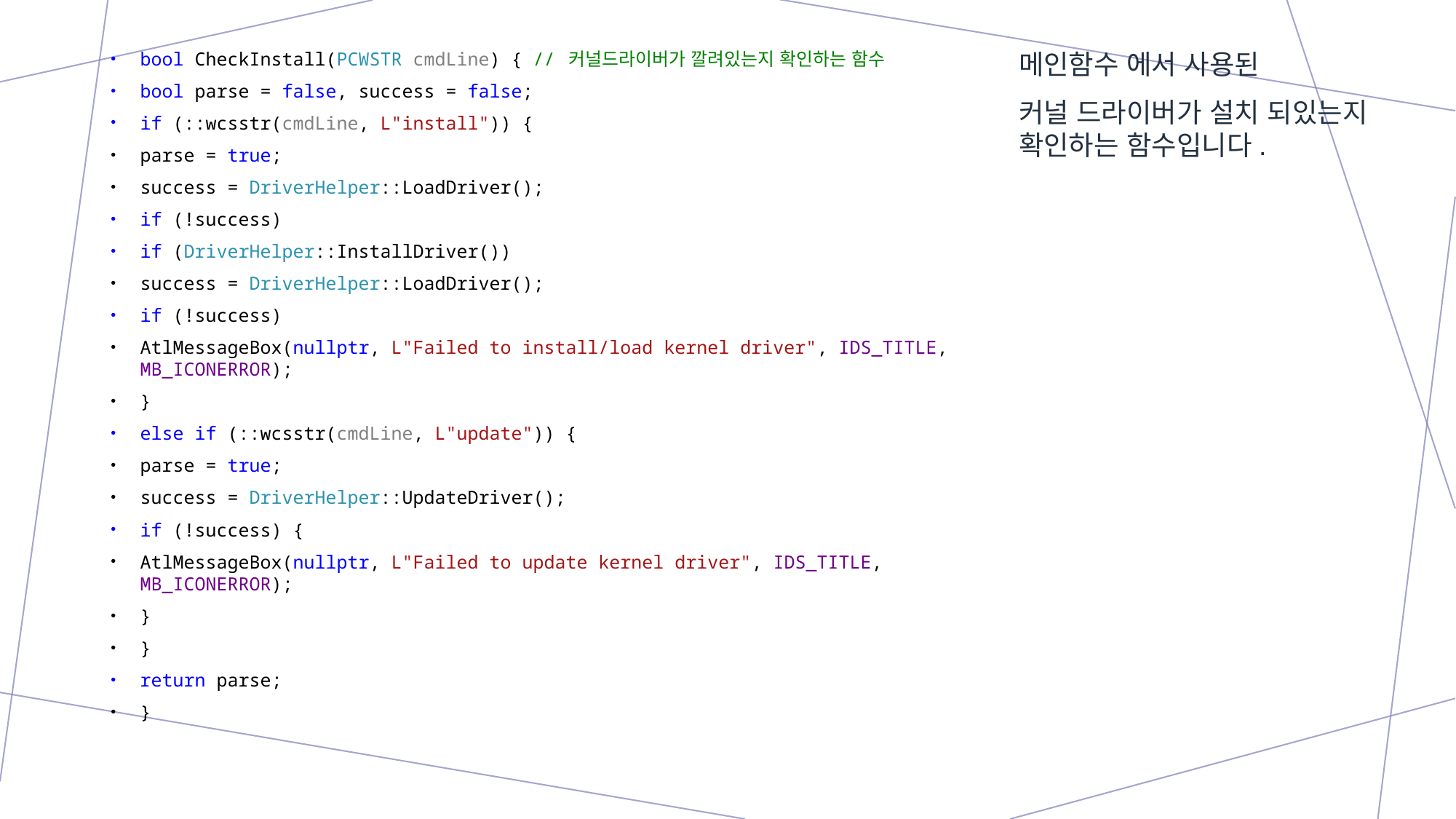

bool CheckInstall(PCWSTR cmdLine) { // 커널드라이버가 깔려있는지 확인하는 함수
bool parse = false, success = false;
if (::wcsstr(cmdLine, L"install")) {
parse = true;
success = DriverHelper::LoadDriver();
if (!success)
if (DriverHelper::InstallDriver())
success = DriverHelper::LoadDriver();
if (!success)
AtlMessageBox(nullptr, L"Failed to install/load kernel driver", IDS_TITLE, MB_ICONERROR);
}
else if (::wcsstr(cmdLine, L"update")) {
parse = true;
success = DriverHelper::UpdateDriver();
if (!success) {
AtlMessageBox(nullptr, L"Failed to update kernel driver", IDS_TITLE, MB_ICONERROR);
}
}
return parse;
}
메인함수 에서 사용된
커널 드라이버가 설치 되있는지 확인하는 함수입니다.